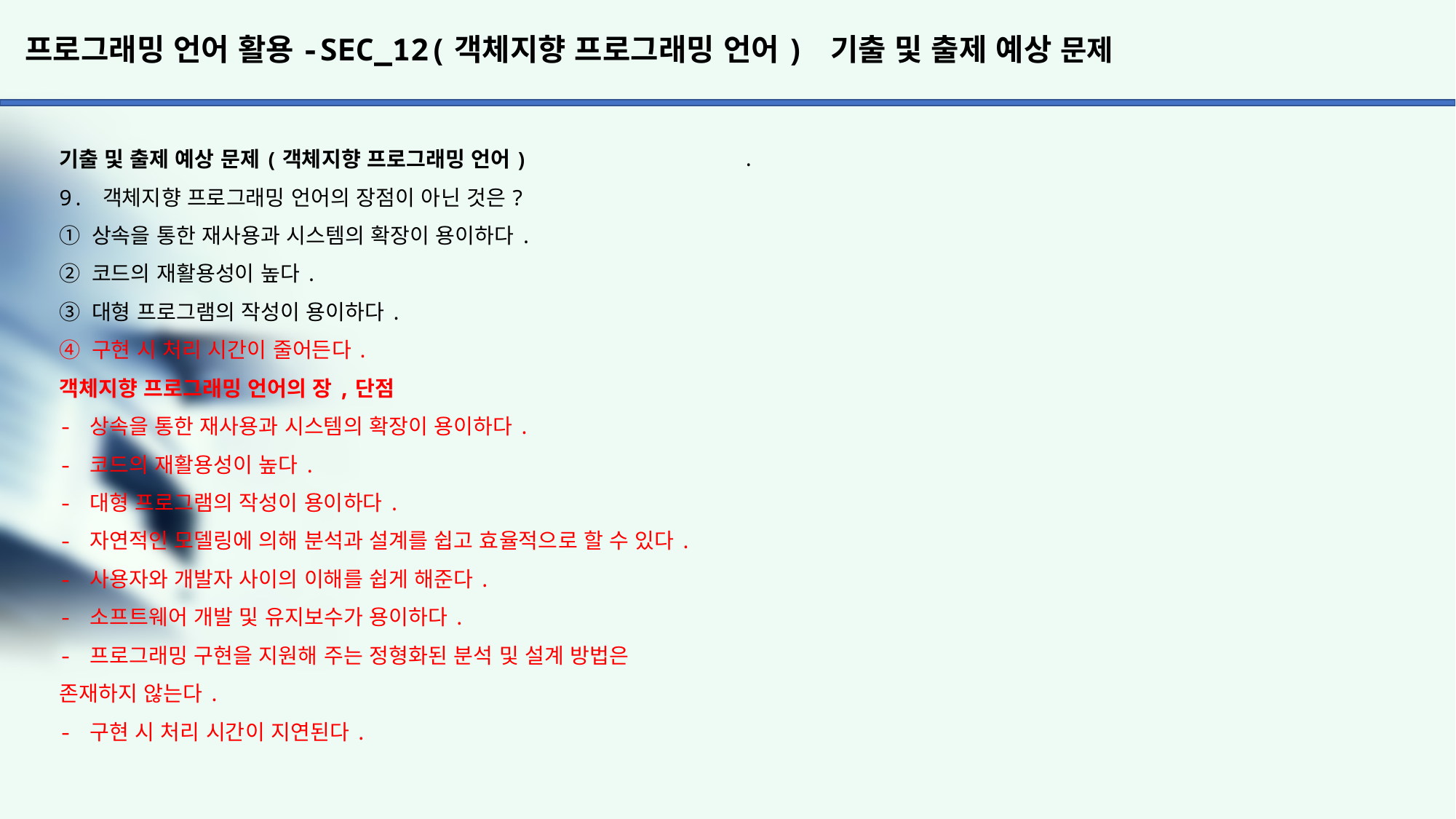

# 프로그래밍 언어 활용-SEC_12(객체지향 프로그래밍 언어) 기출 및 출제 예상 문제
.
기출 및 출제 예상 문제(객체지향 프로그래밍 언어)
9. 객체지향 프로그래밍 언어의 장점이 아닌 것은?
① 상속을 통한 재사용과 시스템의 확장이 용이하다.
② 코드의 재활용성이 높다.
③ 대형 프로그램의 작성이 용이하다.
④ 구현 시 처리 시간이 줄어든다.
객체지향 프로그래밍 언어의 장,단점
- 상속을 통한 재사용과 시스템의 확장이 용이하다.
- 코드의 재활용성이 높다.
- 대형 프로그램의 작성이 용이하다.
- 자연적인 모델링에 의해 분석과 설계를 쉽고 효율적으로 할 수 있다.
- 사용자와 개발자 사이의 이해를 쉽게 해준다.
- 소프트웨어 개발 및 유지보수가 용이하다.
- 프로그래밍 구현을 지원해 주는 정형화된 분석 및 설계 방법은
존재하지 않는다.
- 구현 시 처리 시간이 지연된다.